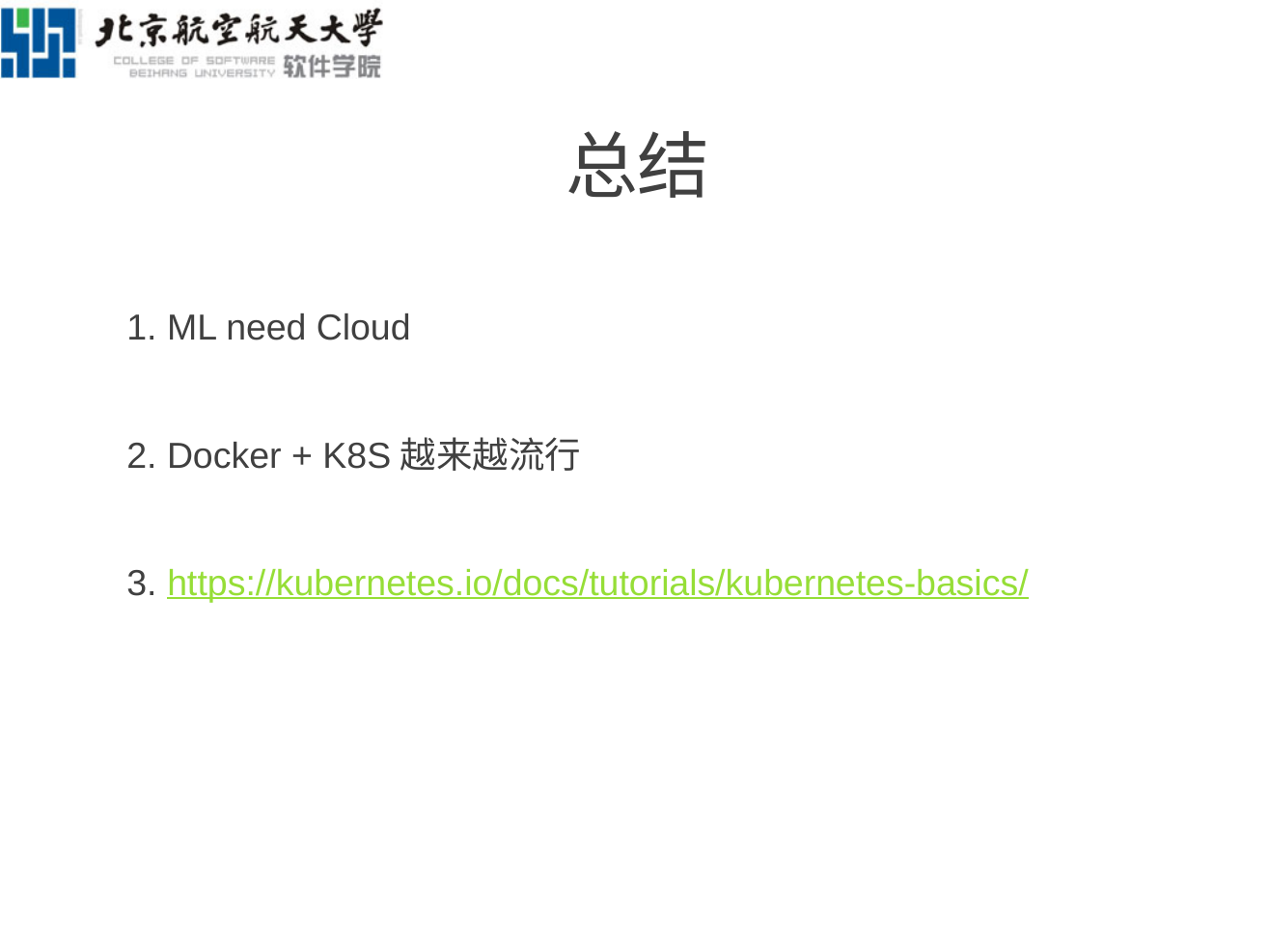

# 总结

1. ML need Cloud

2. Docker + K8S越来越流行

3. https://kubernetes.io/docs/tutorials/kubernetes-basics/